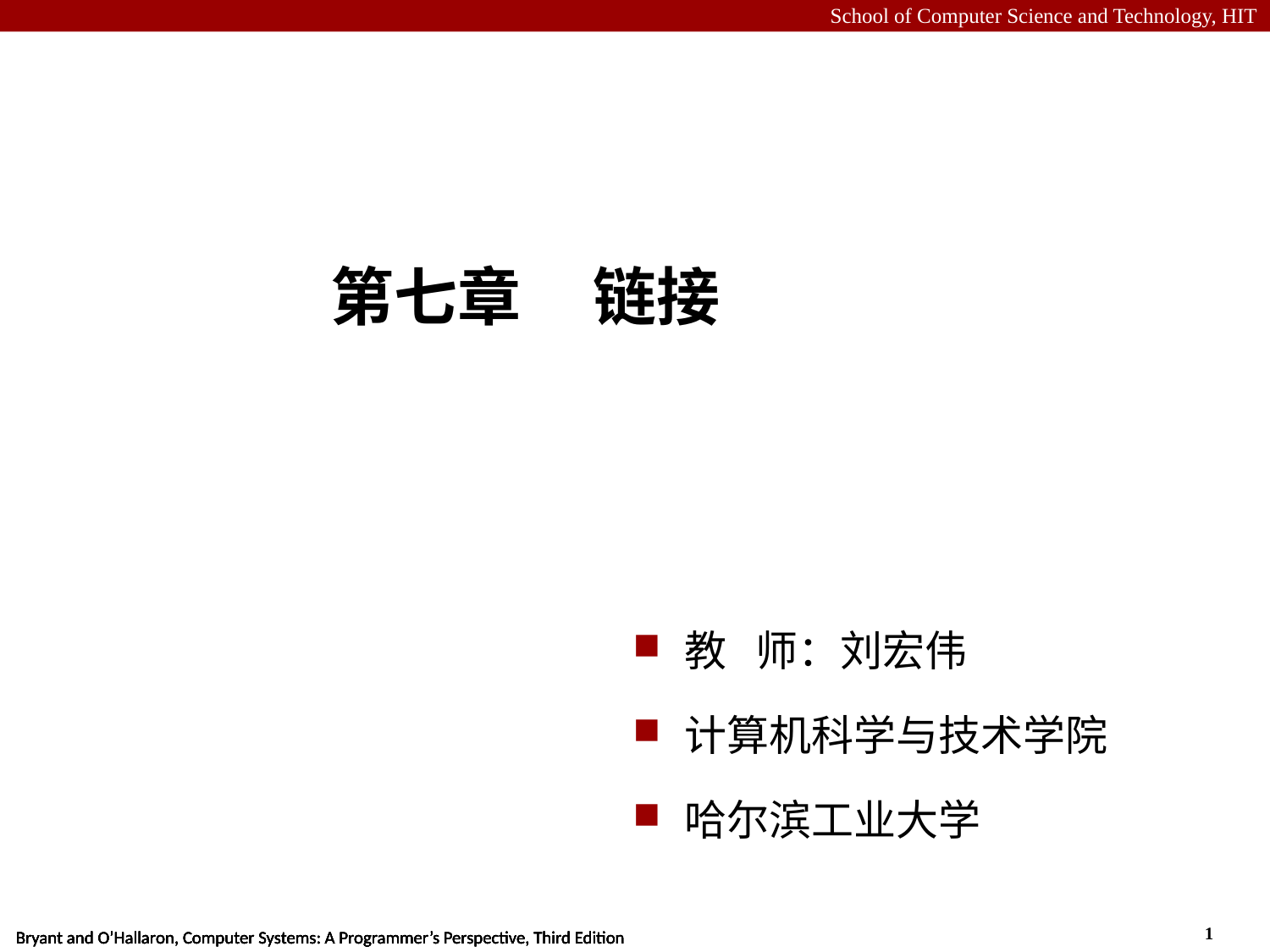

# 第七章     链接
教   师：刘宏伟
计算机科学与技术学院
哈尔滨工业大学